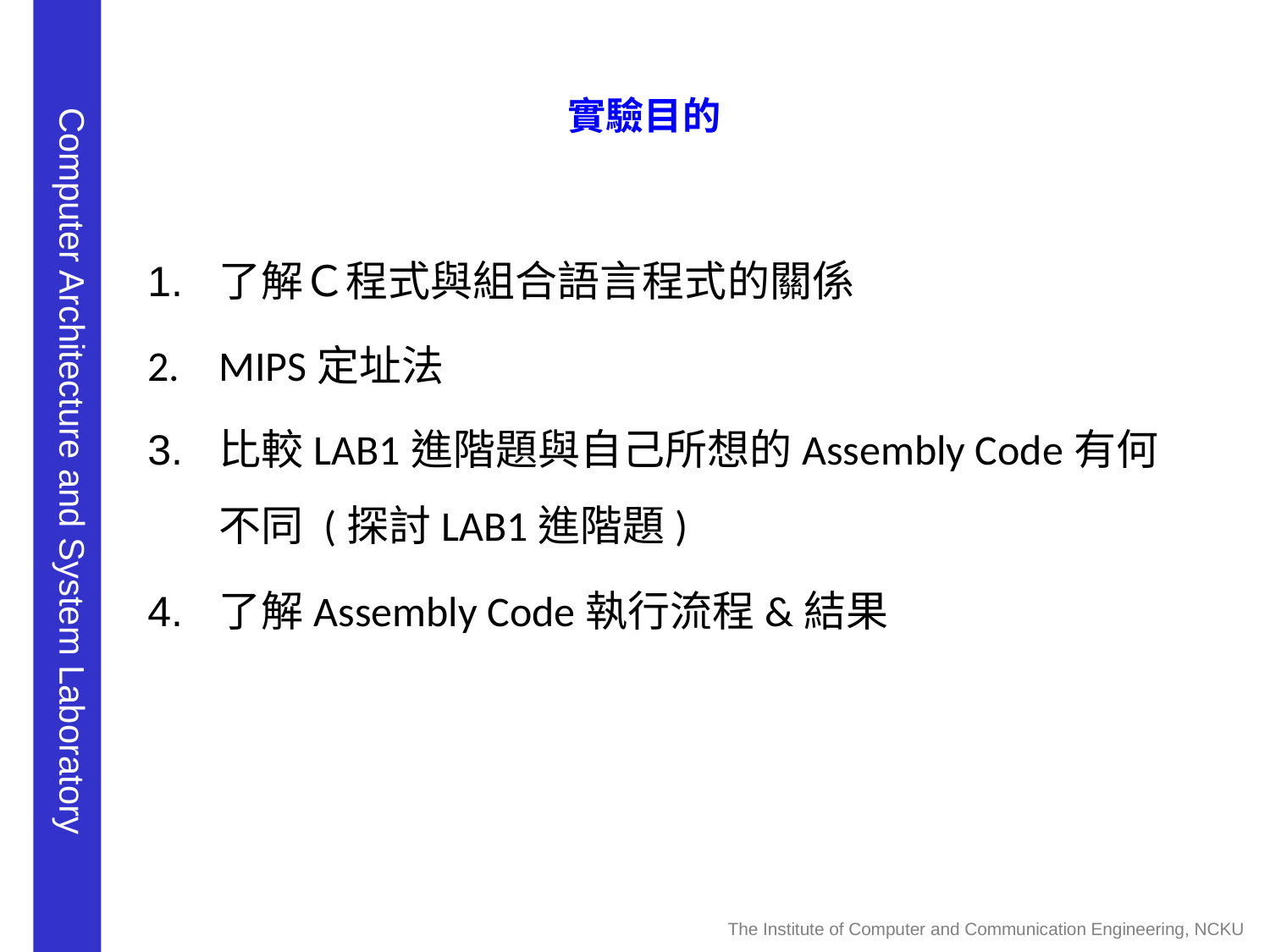

# 實驗目的
了解Ｃ程式與組合語言程式的關係
MIPS定址法
比較LAB1進階題與自己所想的Assembly Code有何不同 (探討LAB1進階題)
了解Assembly Code執行流程&結果